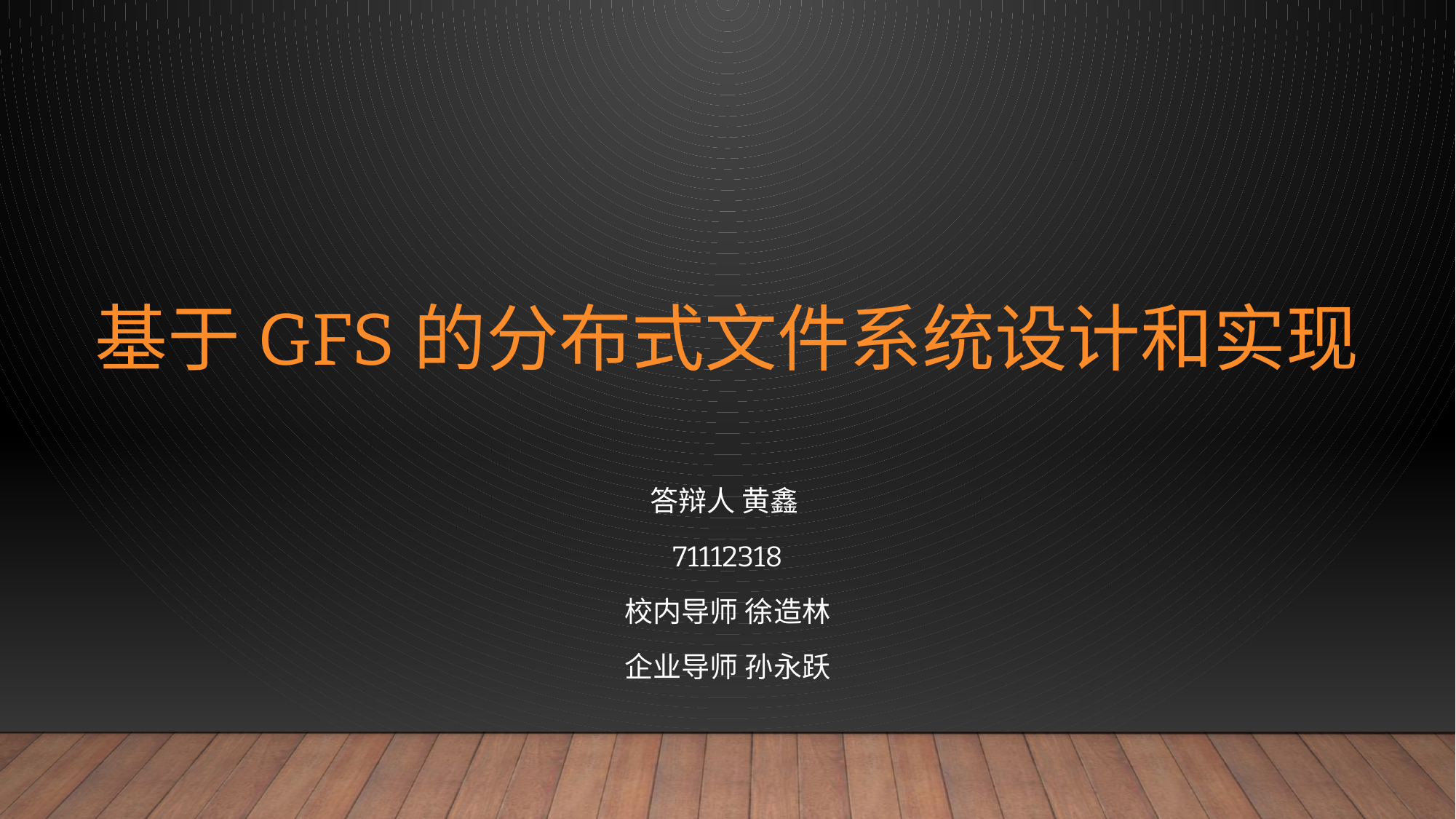

# 基于GFS的分布式文件系统设计和实现
答辩人 黄鑫
71112318
校内导师 徐造林
企业导师 孙永跃